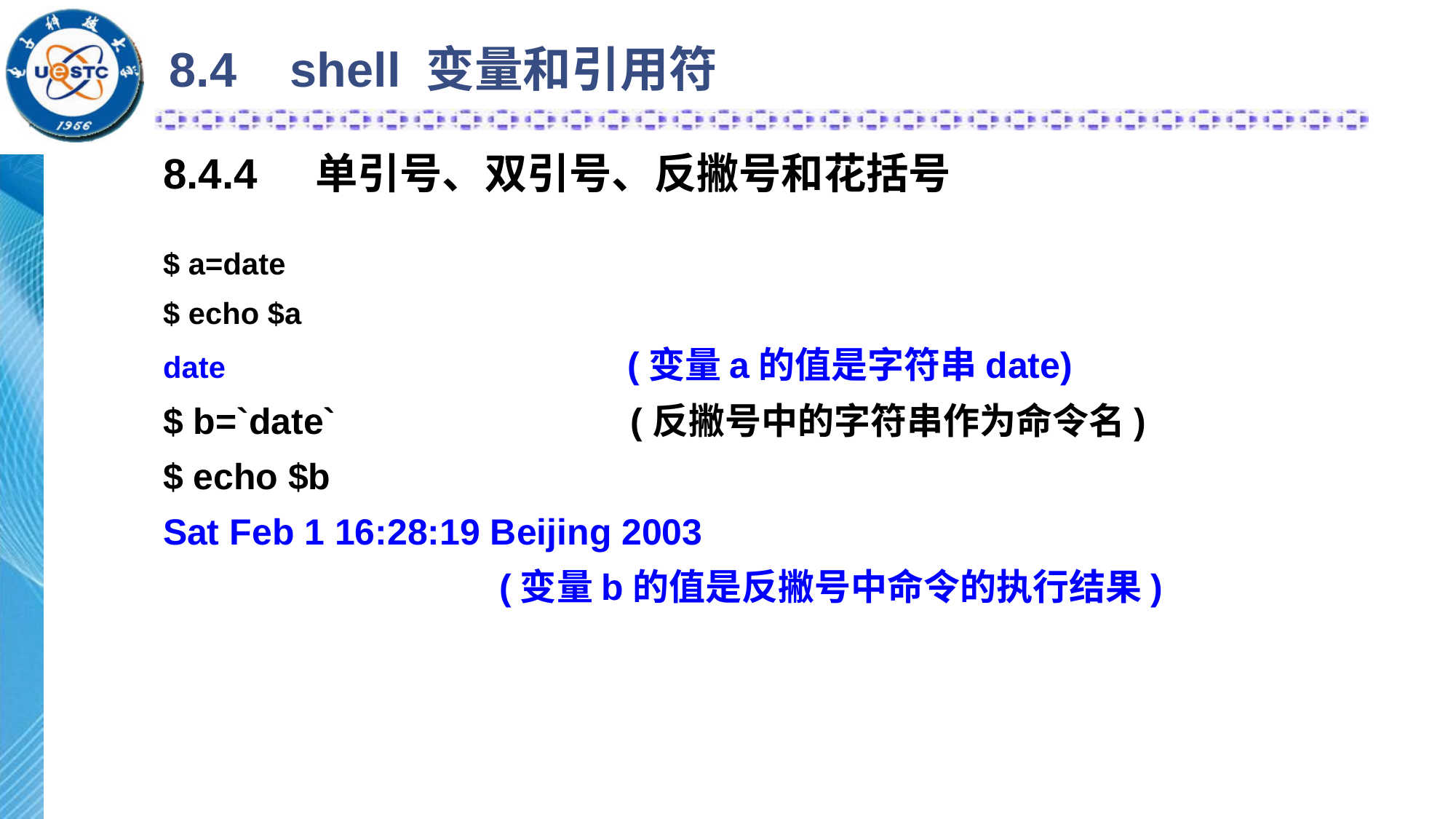

8.4    shell 变量和引用符
8.4.4    单引号、双引号、反撇号和花括号
$ a=date
$ echo $a
date                                                (变量a的值是字符串date)
$ b=`date`                             (反撇号中的字符串作为命令名)
$ echo $b
Sat Feb 1 16:28:19 Beijing 2003
                                 (变量b的值是反撇号中命令的执行结果)